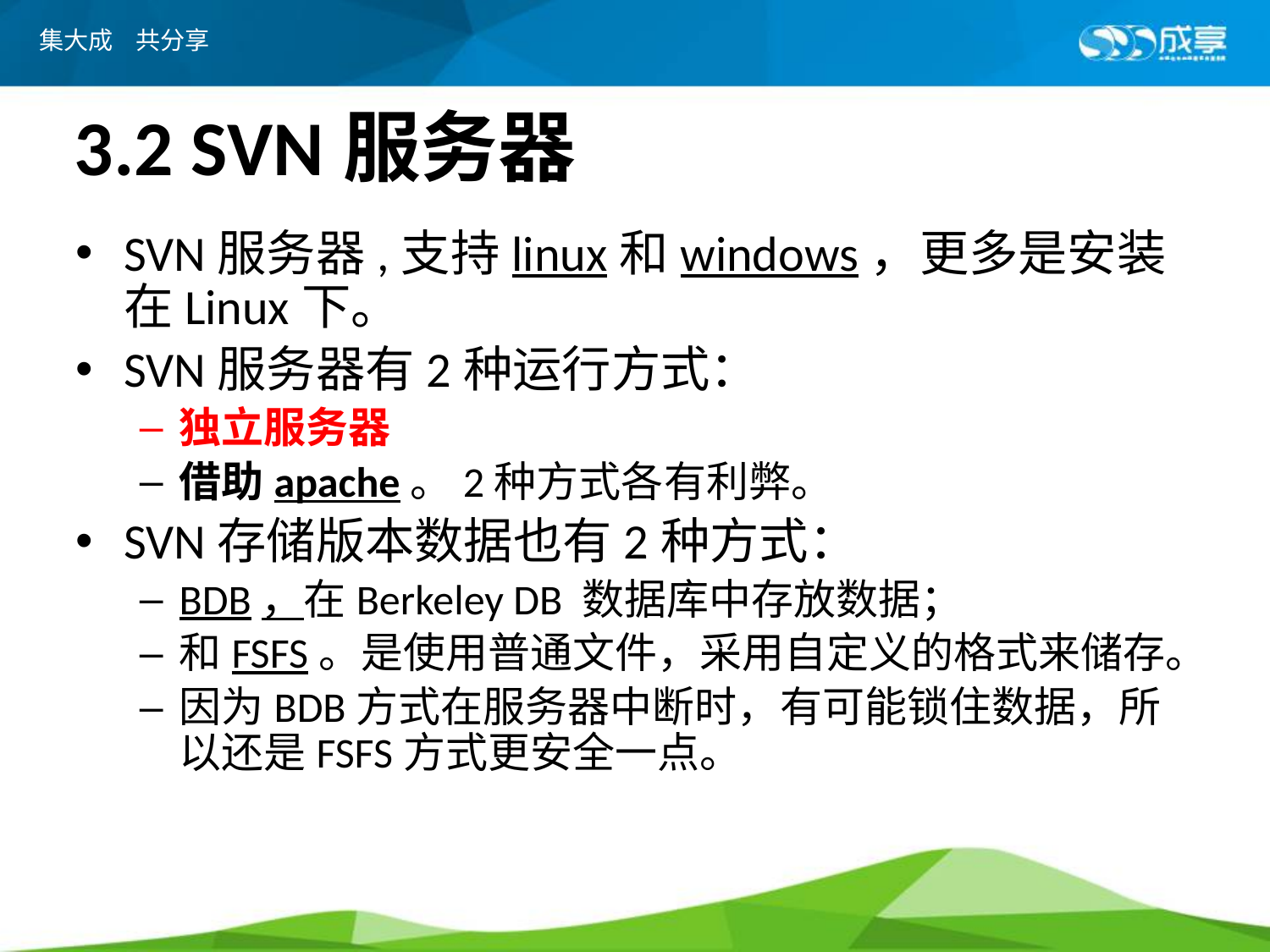

3.2 SVN服务器
SVN服务器,支持linux和windows，更多是安装在Linux下。
SVN服务器有2种运行方式：
独立服务器
借助apache。2种方式各有利弊。
SVN存储版本数据也有2种方式：
BDB，在Berkeley DB 数据库中存放数据；
和FSFS。是使用普通文件，采用自定义的格式来储存。
因为BDB方式在服务器中断时，有可能锁住数据，所以还是FSFS方式更安全一点。